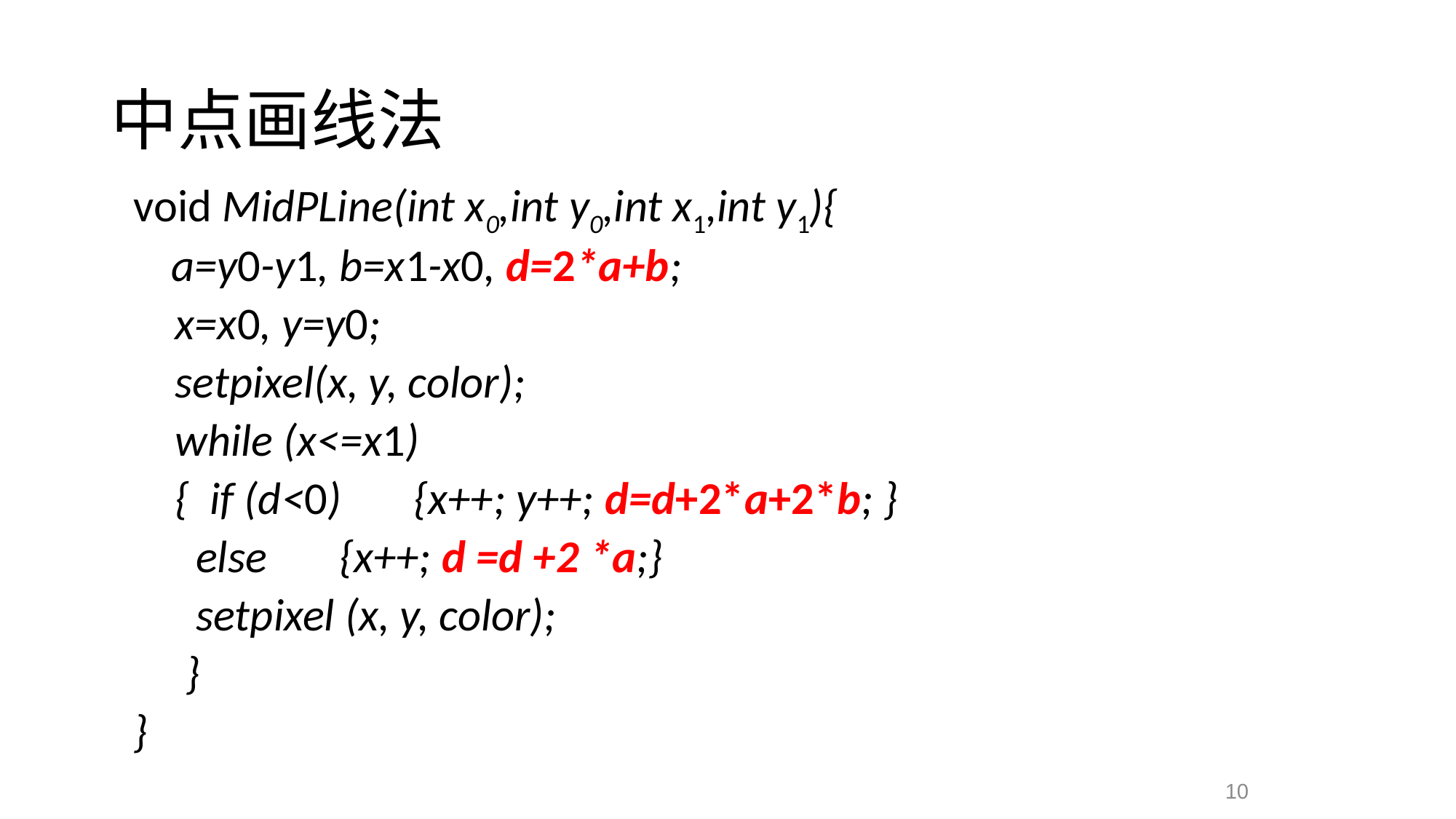

# 中点画线法
void MidPLine(int x0,int y0,int x1,int y1){
	 a=y0-y1, b=x1-x0, d=2*a+b;
    x=x0, y=y0;
    setpixel(x, y, color);
    while (x<=x1)
    {  if (d<0)       {x++; y++; d=d+2*a+2*b; }
      else       {x++; d =d +2 *a;}
      setpixel (x, y, color);
     }
}
10